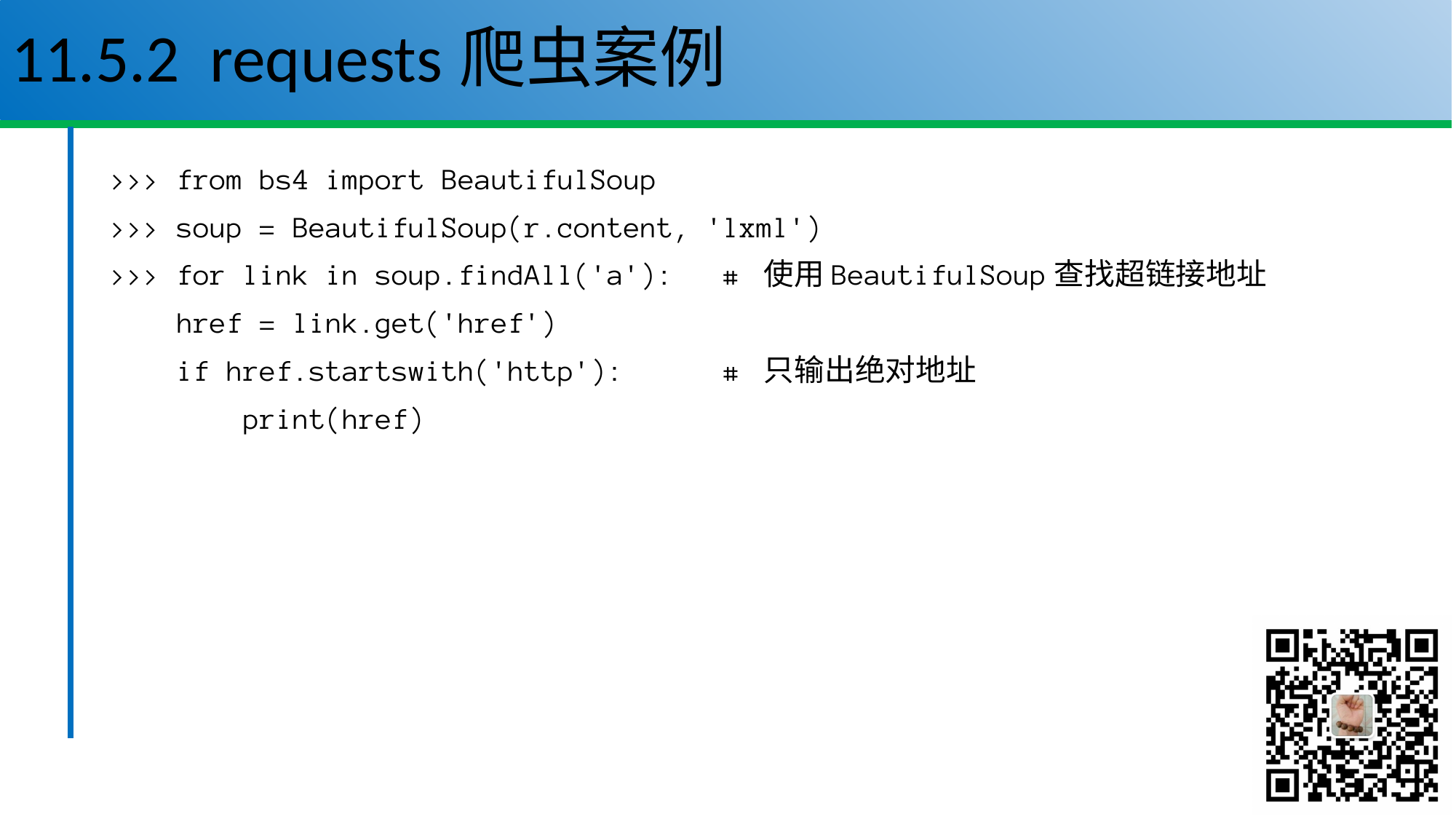

# 11.5.2  requests爬虫案例
>>> from bs4 import BeautifulSoup
>>> soup = BeautifulSoup(r.content, 'lxml')
>>> for link in soup.findAll('a'):   # 使用BeautifulSoup查找超链接地址
    href = link.get('href')
    if href.startswith('http'):      # 只输出绝对地址
        print(href)
66